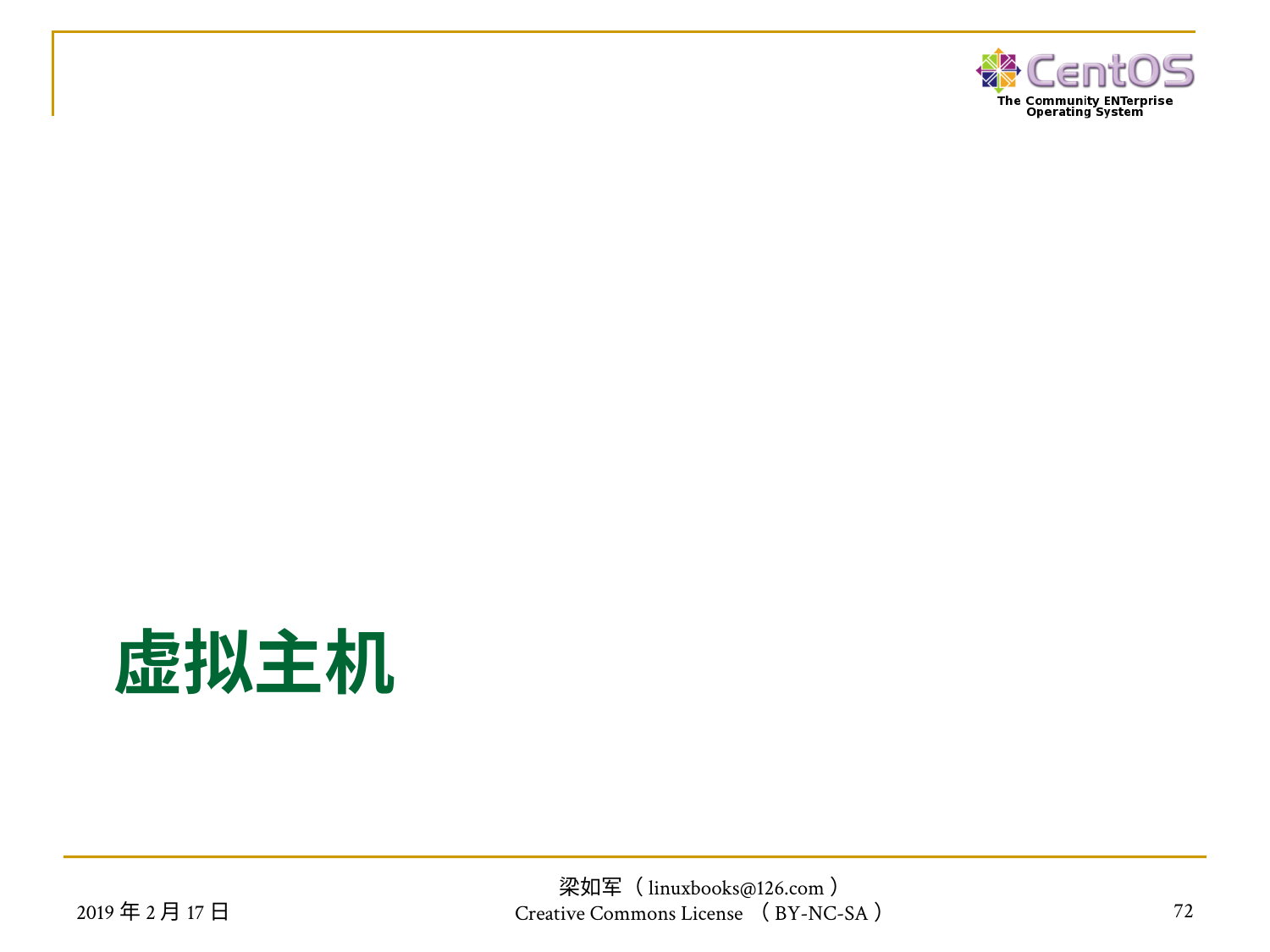

# 虚拟主机
2019年2月17日
72
梁如军（linuxbooks@126.com）
Creative Commons License（BY-NC-SA）